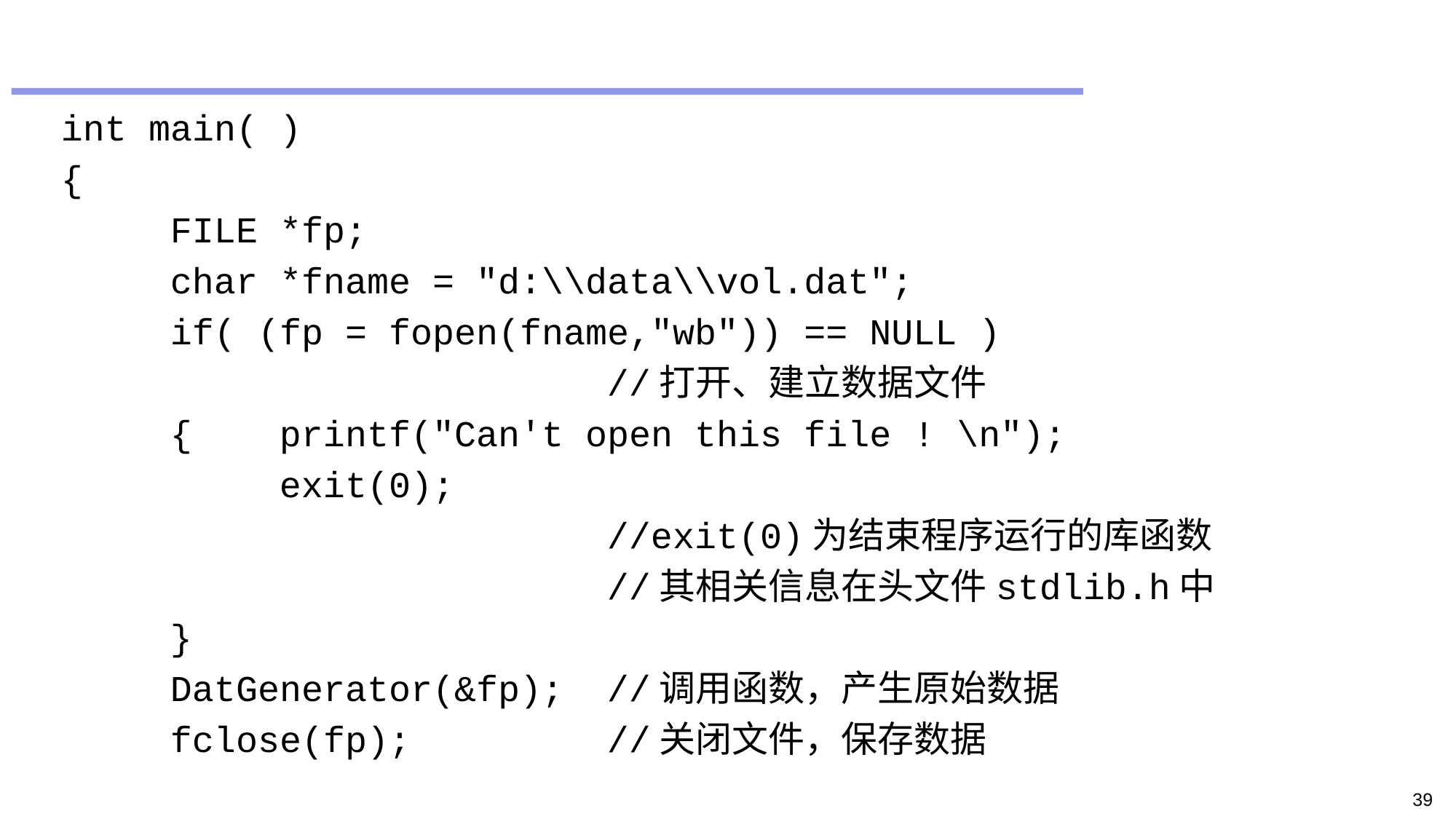

#
int main( )
{
	FILE *fp;
	char *fname = "d:\\data\\vol.dat";
	if( (fp = fopen(fname,"wb")) == NULL )
					//打开、建立数据文件
	{	printf("Can't open this file ! \n");
		exit(0);
					//exit(0)为结束程序运行的库函数
					//其相关信息在头文件stdlib.h中
	}
	DatGenerator(&fp);	//调用函数，产生原始数据
	fclose(fp);		//关闭文件，保存数据

39